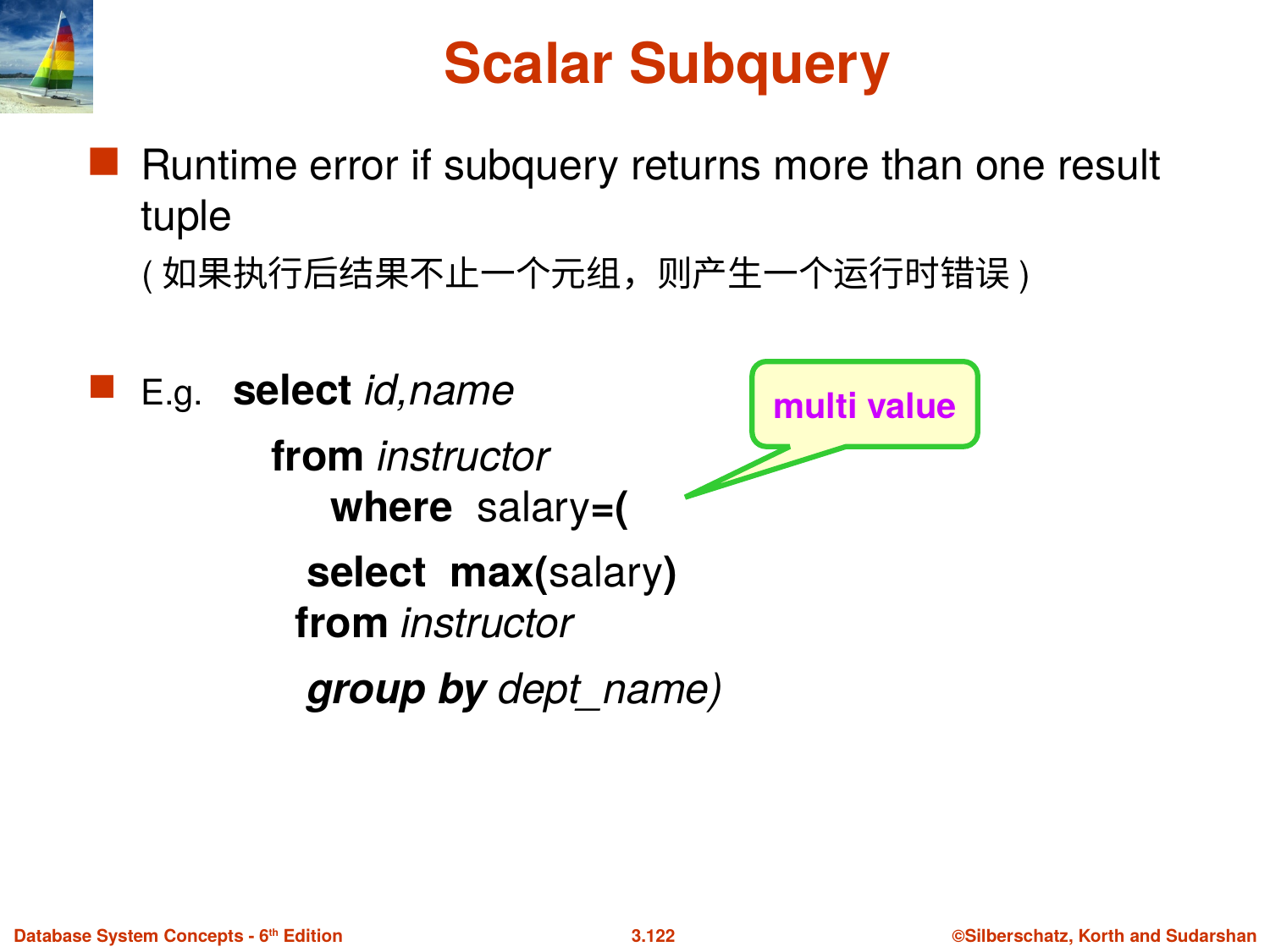

# Scalar Subquery
Runtime error if subquery returns more than one result tuple
     (如果执行后结果不止一个元组，则产生一个运行时错误)

E.g.   select id,name
               from instructor
                where  salary=(
                  select  max(salary)
             from instructor
                  group by dept_name)

multi value